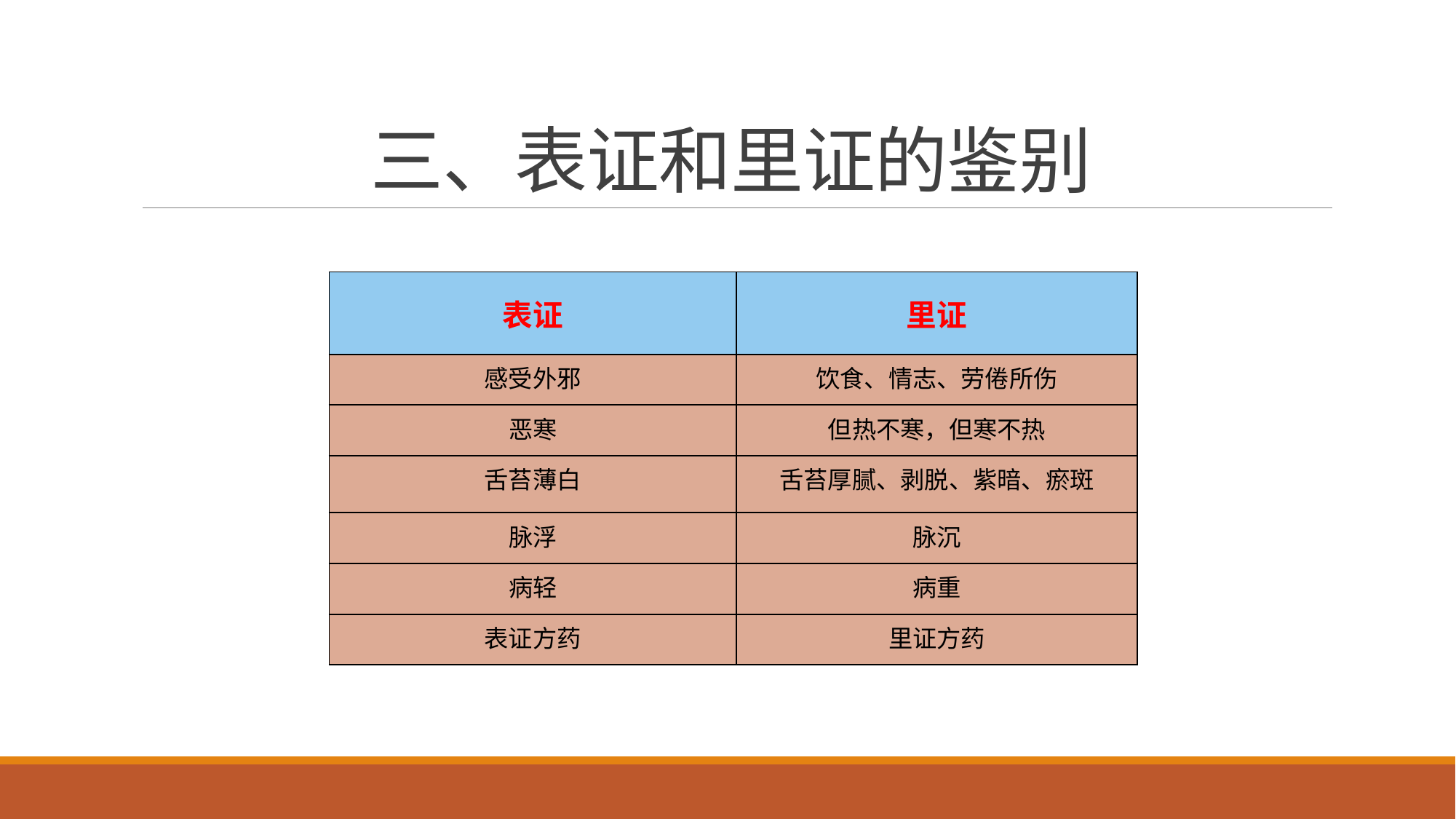

# 三、表证和里证的鉴别
| 表证 | 里证 |
| --- | --- |
| 感受外邪 | 饮食、情志、劳倦所伤 |
| 恶寒 | 但热不寒，但寒不热 |
| 舌苔薄白 | 舌苔厚腻、剥脱、紫暗、瘀斑 |
| 脉浮 | 脉沉 |
| 病轻 | 病重 |
| 表证方药 | 里证方药 |